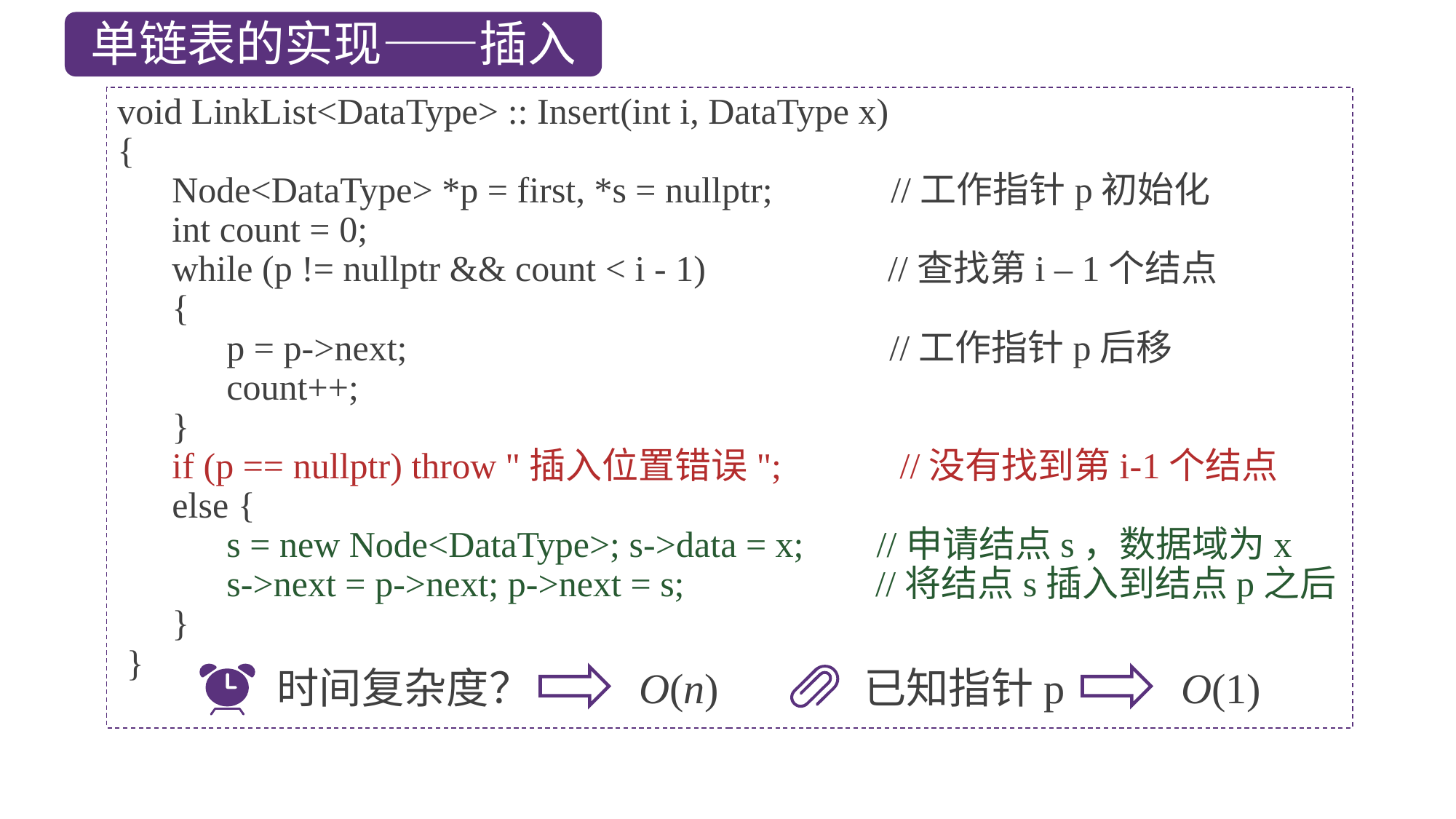

单链表的实现——插入

void LinkList<DataType> :: Insert(int i, DataType x)
{
      Node<DataType> *p = first, *s = nullptr;             //工作指针p初始化
      int count = 0;
      while (p != nullptr && count < i - 1)                    //查找第i – 1个结点
      {
            p = p->next;                                                     //工作指针p后移
            count++;
      }
      if (p == nullptr) throw "插入位置错误";             //没有找到第i-1个结点
      else {
            s = new Node<DataType>; s->data = x;        //申请结点s，数据域为x
            s->next = p->next; p->next = s;                     //将结点s插入到结点p之后
      }
 }
时间复杂度？

O(n)

已知指针p

O(1)